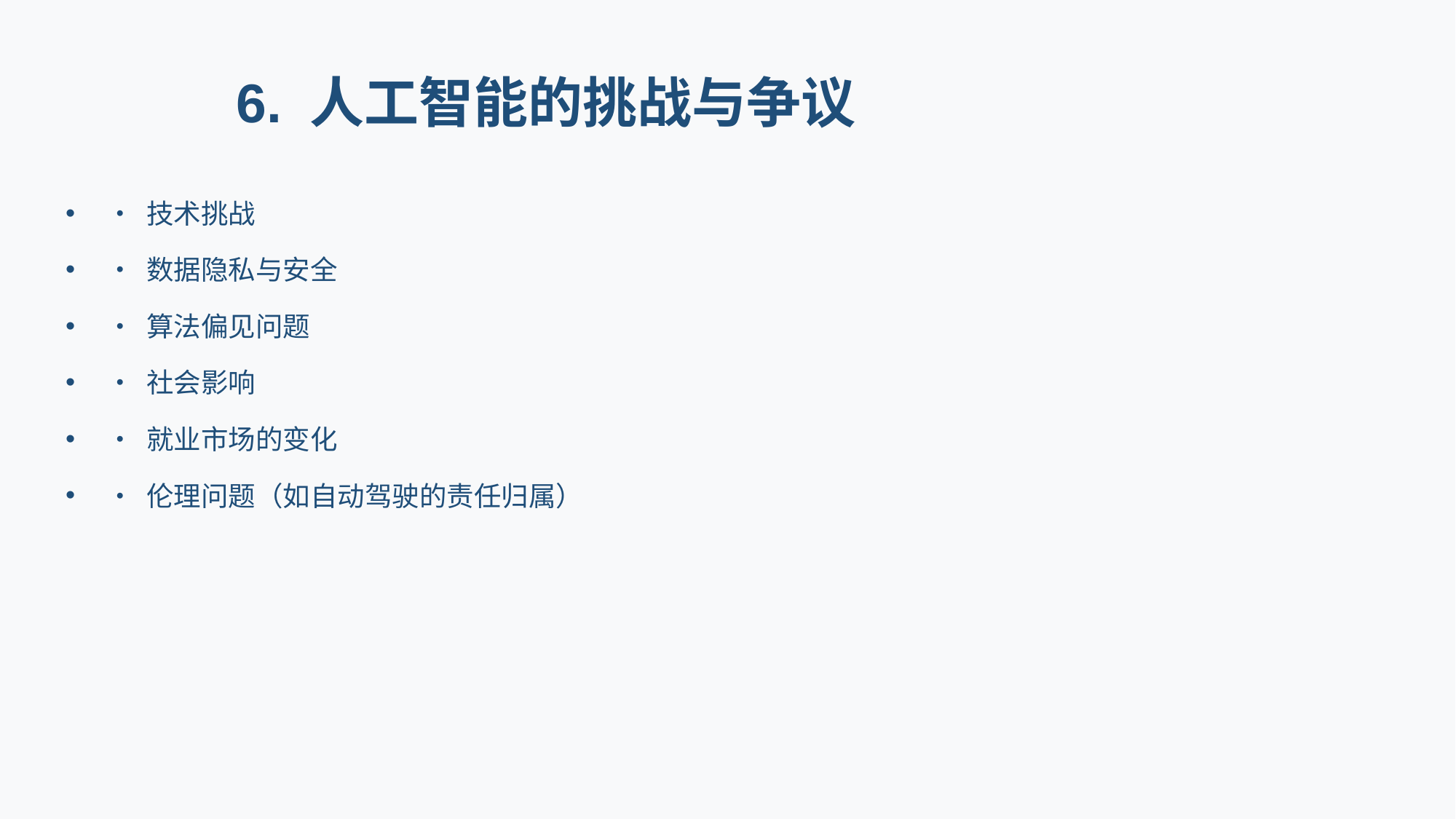

# 6. 人工智能的挑战与争议
• 技术挑战
• 数据隐私与安全
• 算法偏见问题
• 社会影响
• 就业市场的变化
• 伦理问题（如自动驾驶的责任归属）